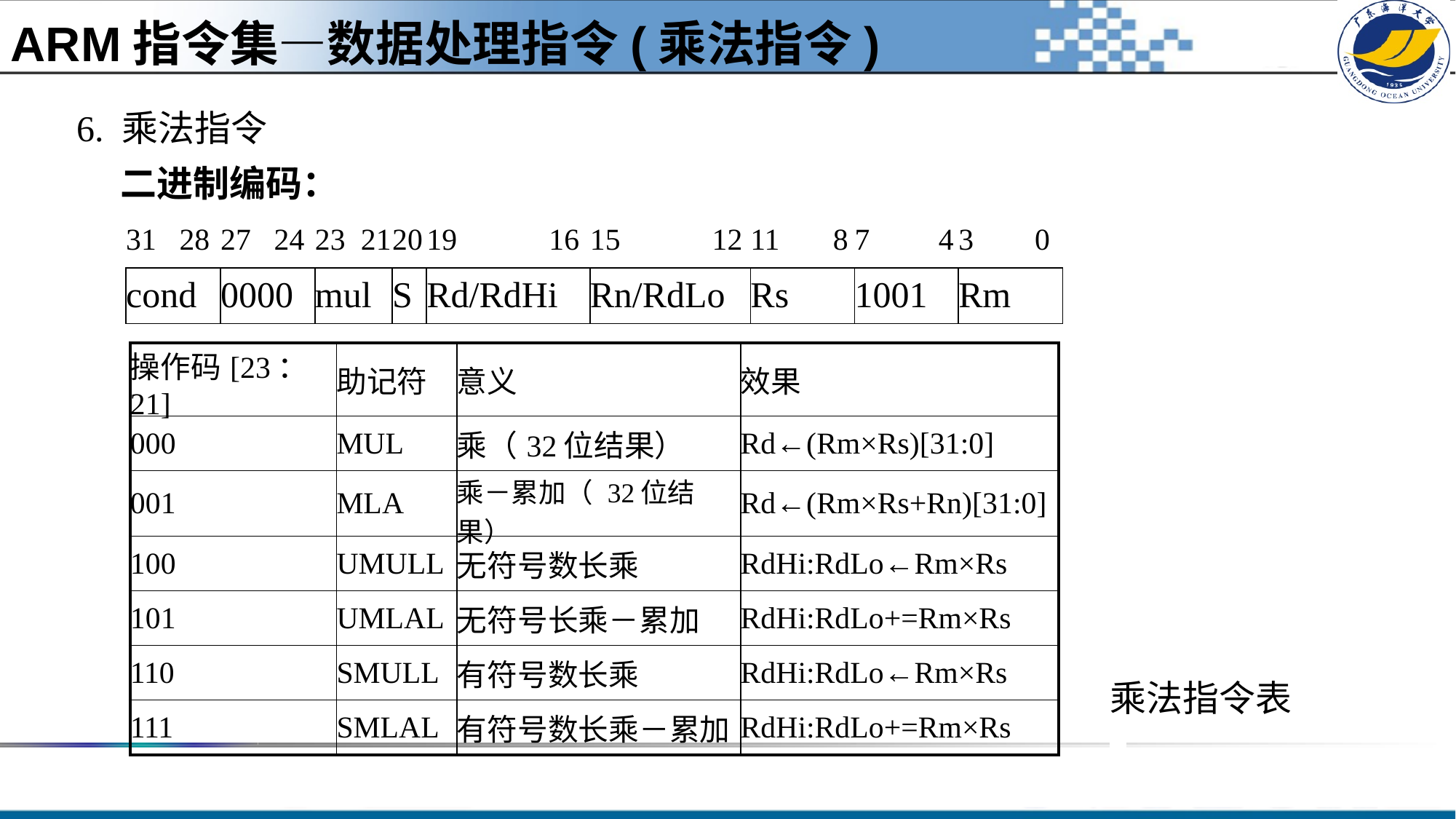

ARM指令集—数据处理指令(乘法指令)
6. 乘法指令
二进制编码：
| 31 28 | 27 24 | 23 21 | 20 | 19 16 | 15 12 | 11 8 | 7 4 | 3 0 |
| --- | --- | --- | --- | --- | --- | --- | --- | --- |
| cond | 0000 | mul | S | Rd/RdHi | Rn/RdLo | Rs | 1001 | Rm |
| 操作码[23：21] | 助记符 | 意义 | 效果 |
| --- | --- | --- | --- |
| 000 | MUL | 乘（32位结果） | Rd←(Rm×Rs)[31:0] |
| 001 | MLA | 乘－累加（ 32位结果） | Rd←(Rm×Rs+Rn)[31:0] |
| 100 | UMULL | 无符号数长乘 | RdHi:RdLo←Rm×Rs |
| 101 | UMLAL | 无符号长乘－累加 | RdHi:RdLo+=Rm×Rs |
| 110 | SMULL | 有符号数长乘 | RdHi:RdLo←Rm×Rs |
| 111 | SMLAL | 有符号数长乘－累加 | RdHi:RdLo+=Rm×Rs |
乘法指令表
62